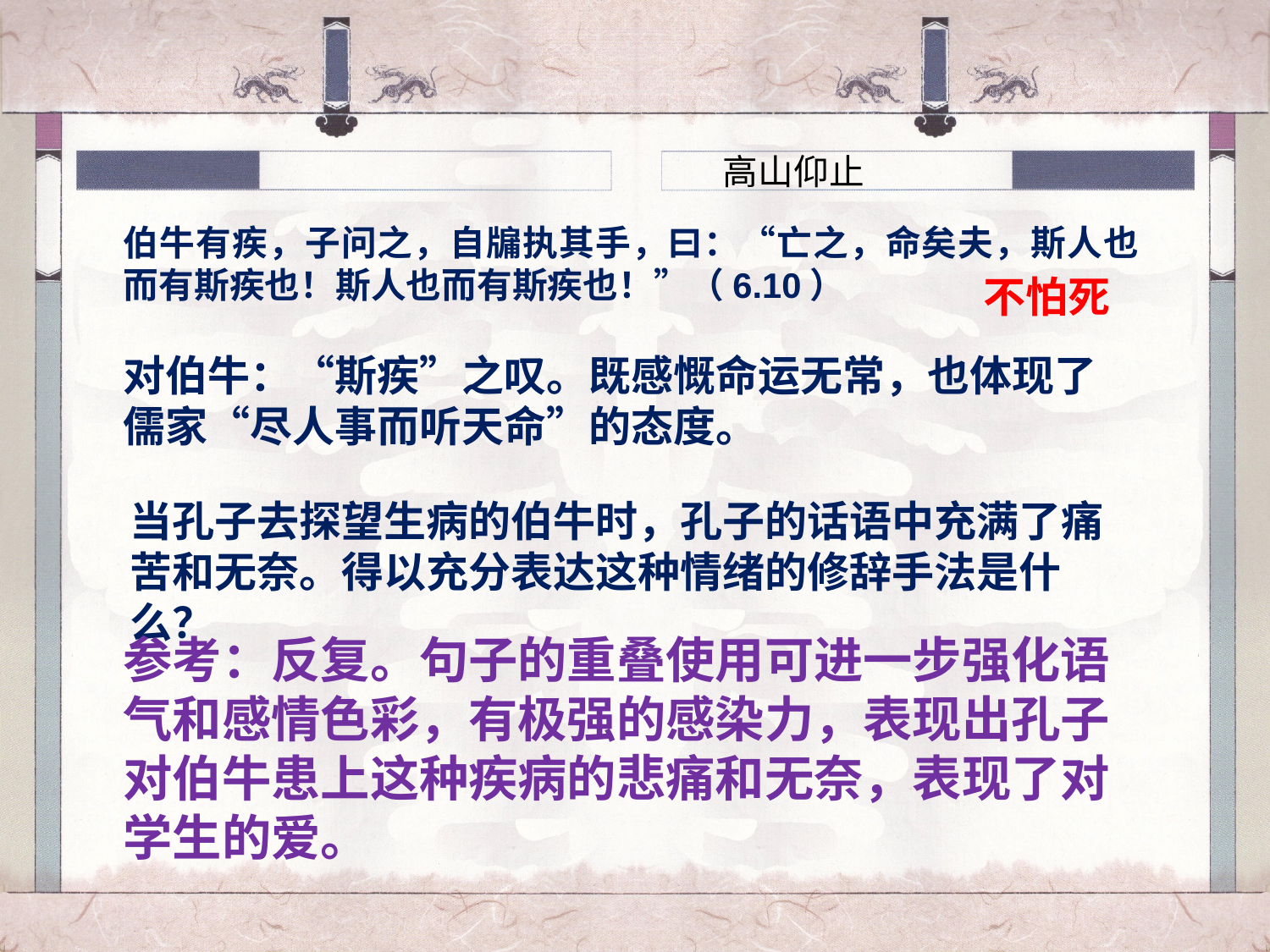

高山仰止
伯牛有疾，子问之，自牖执其手，曰：“亡之，命矣夫，斯人也而有斯疾也！斯人也而有斯疾也！”（6.10）
不怕死
对伯牛：“斯疾”之叹。既感慨命运无常，也体现了儒家“尽人事而听天命”的态度。
当孔子去探望生病的伯牛时，孔子的话语中充满了痛苦和无奈。得以充分表达这种情绪的修辞手法是什么？

参考：反复。句子的重叠使用可进一步强化语气和感情色彩，有极强的感染力，表现出孔子对伯牛患上这种疾病的悲痛和无奈，表现了对学生的爱。